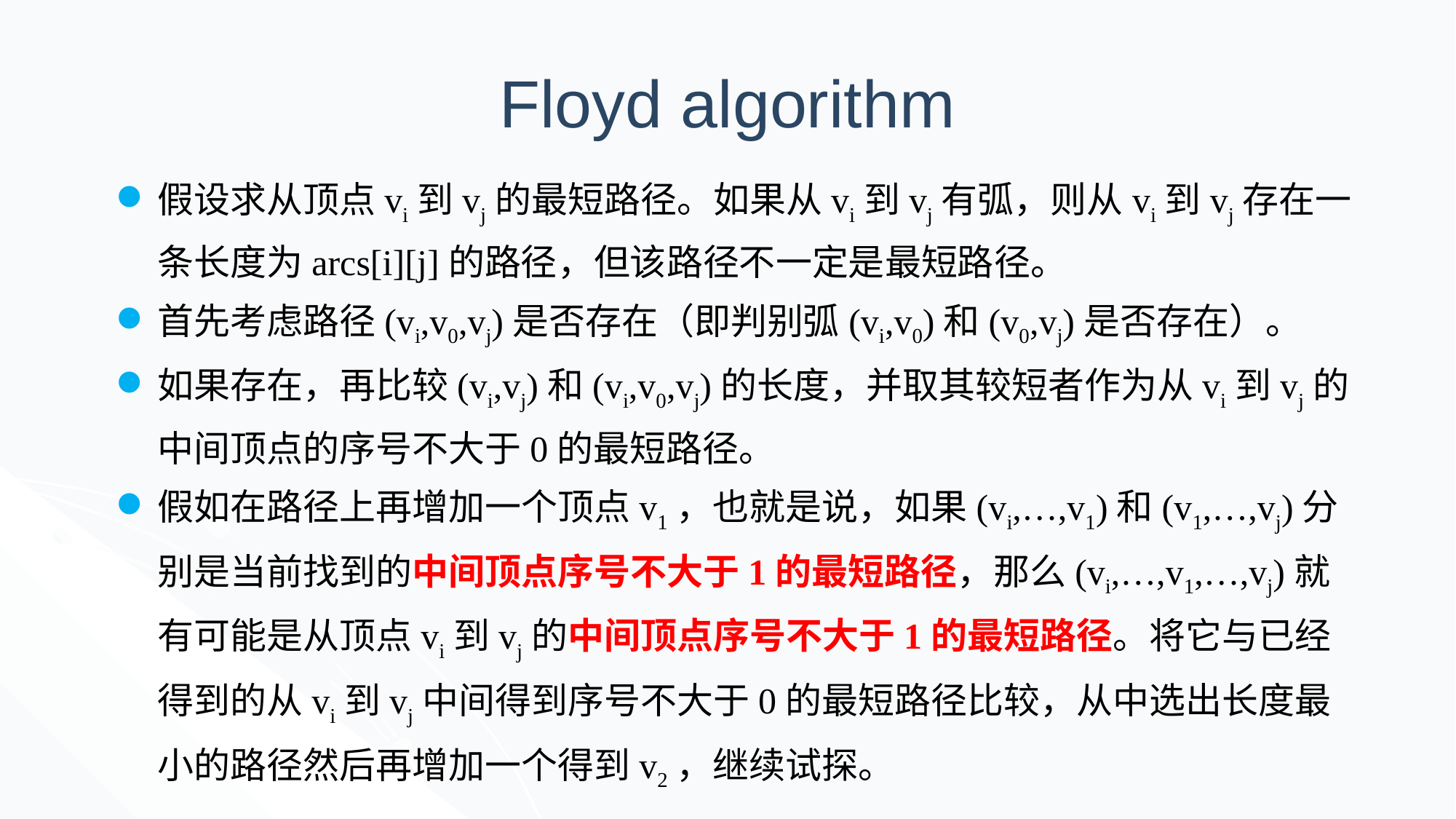

# Floyd algorithm
假设求从顶点vi到vj的最短路径。如果从vi到vj有弧，则从vi到vj存在一条长度为arcs[i][j]的路径，但该路径不一定是最短路径。
首先考虑路径(vi,v0,vj)是否存在（即判别弧(vi,v0)和(v0,vj)是否存在）。
如果存在，再比较(vi,vj)和(vi,v0,vj)的长度，并取其较短者作为从vi到vj的中间顶点的序号不大于0的最短路径。
假如在路径上再增加一个顶点v1，也就是说，如果(vi,…,v1)和(v1,…,vj)分别是当前找到的中间顶点序号不大于1的最短路径，那么(vi,…,v1,…,vj)就有可能是从顶点vi到vj的中间顶点序号不大于1的最短路径。将它与已经得到的从vi到vj中间得到序号不大于0的最短路径比较，从中选出长度最小的路径然后再增加一个得到v2，继续试探。